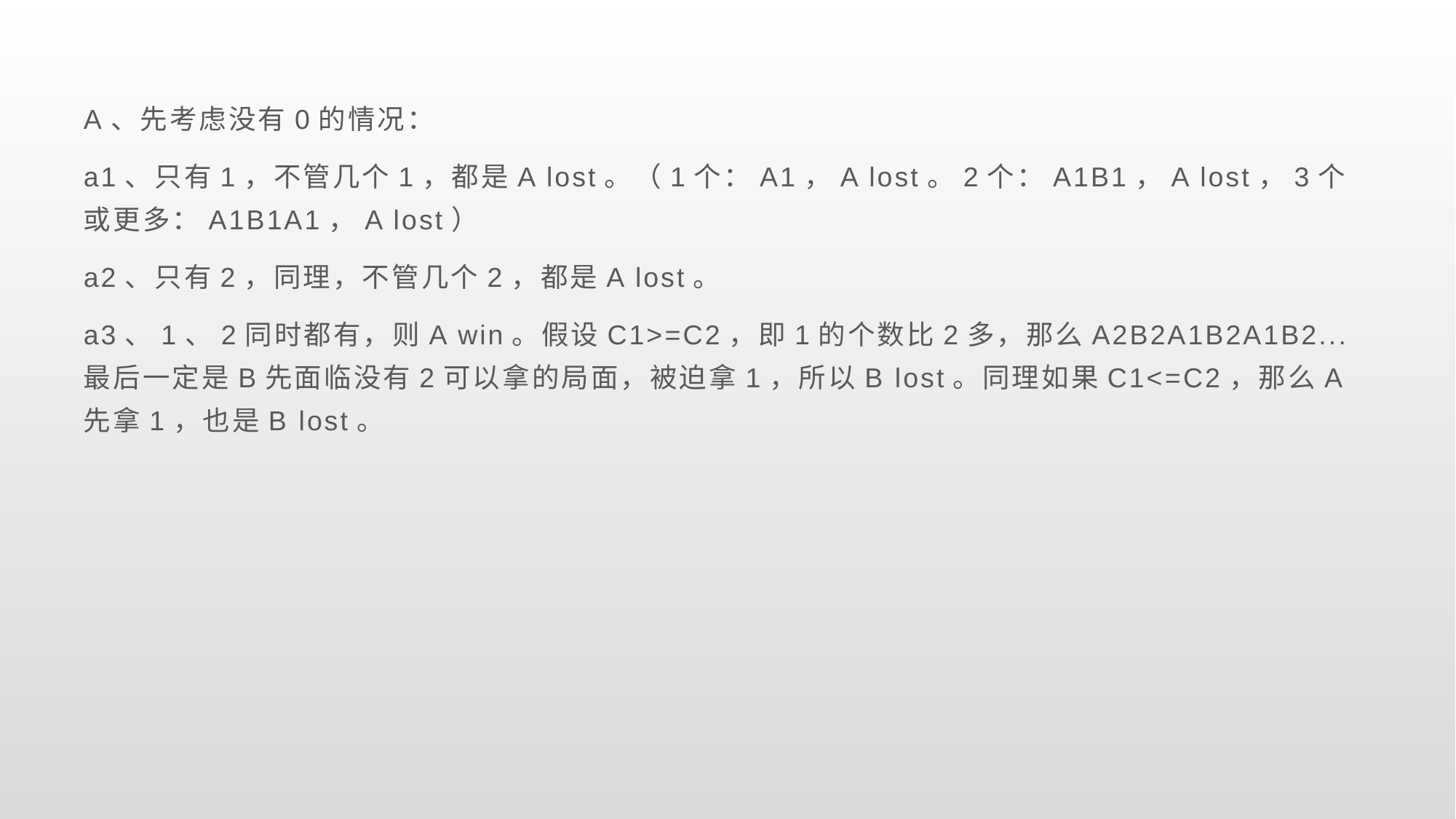

A、先考虑没有0的情况：
a1、只有1，不管几个1，都是A lost。（1个：A1，A lost。2个：A1B1，A lost，3个或更多：A1B1A1，A lost）
a2、只有2，同理，不管几个2，都是A lost。
a3、1、2同时都有，则A win。假设C1>=C2，即1的个数比2多，那么A2B2A1B2A1B2...最后一定是B先面临没有2可以拿的局面，被迫拿1，所以B lost。同理如果C1<=C2，那么A先拿1，也是B lost。